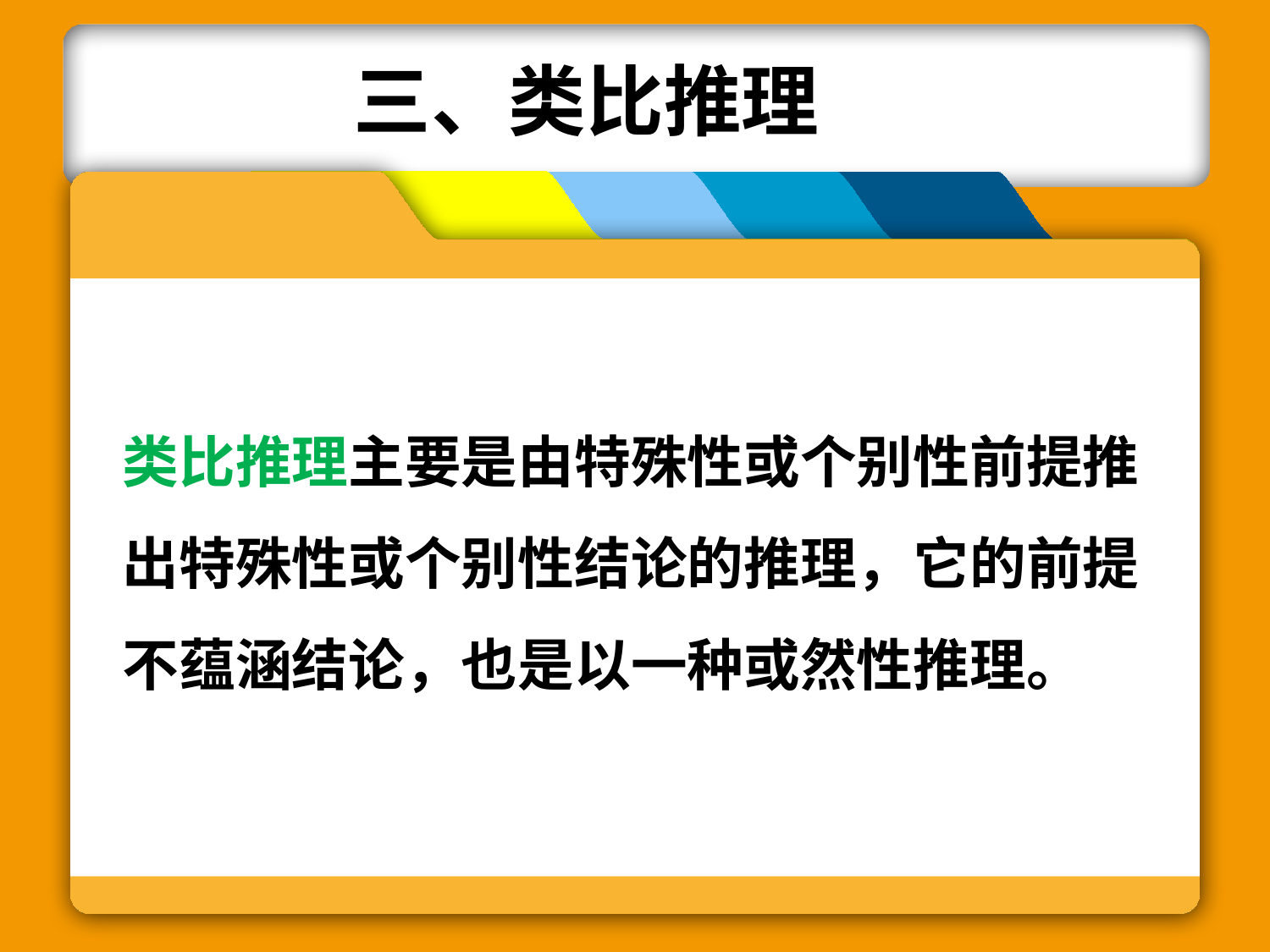

# 三、类比推理
类比推理主要是由特殊性或个别性前提推出特殊性或个别性结论的推理，它的前提不蕴涵结论，也是以一种或然性推理。